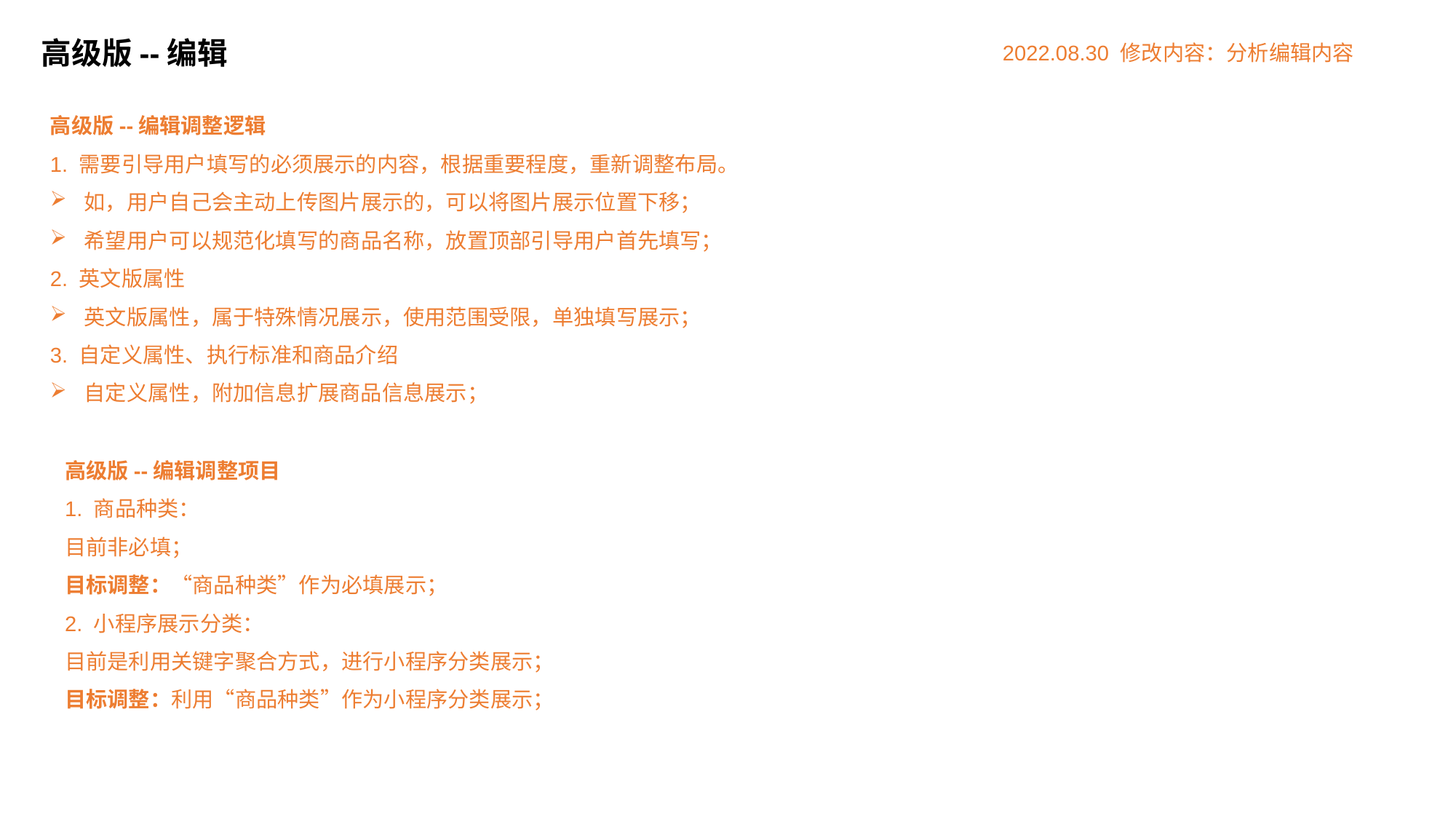

高级版--编辑
2022.08.30 修改内容：分析编辑内容
高级版--编辑调整逻辑
1. 需要引导用户填写的必须展示的内容，根据重要程度，重新调整布局。
如，用户自己会主动上传图片展示的，可以将图片展示位置下移；
希望用户可以规范化填写的商品名称，放置顶部引导用户首先填写；
2. 英文版属性
英文版属性，属于特殊情况展示，使用范围受限，单独填写展示；
3. 自定义属性、执行标准和商品介绍
自定义属性，附加信息扩展商品信息展示；
高级版--编辑调整项目
1. 商品种类：
目前非必填；
目标调整：“商品种类”作为必填展示；
2. 小程序展示分类：
目前是利用关键字聚合方式，进行小程序分类展示；
目标调整：利用“商品种类”作为小程序分类展示；